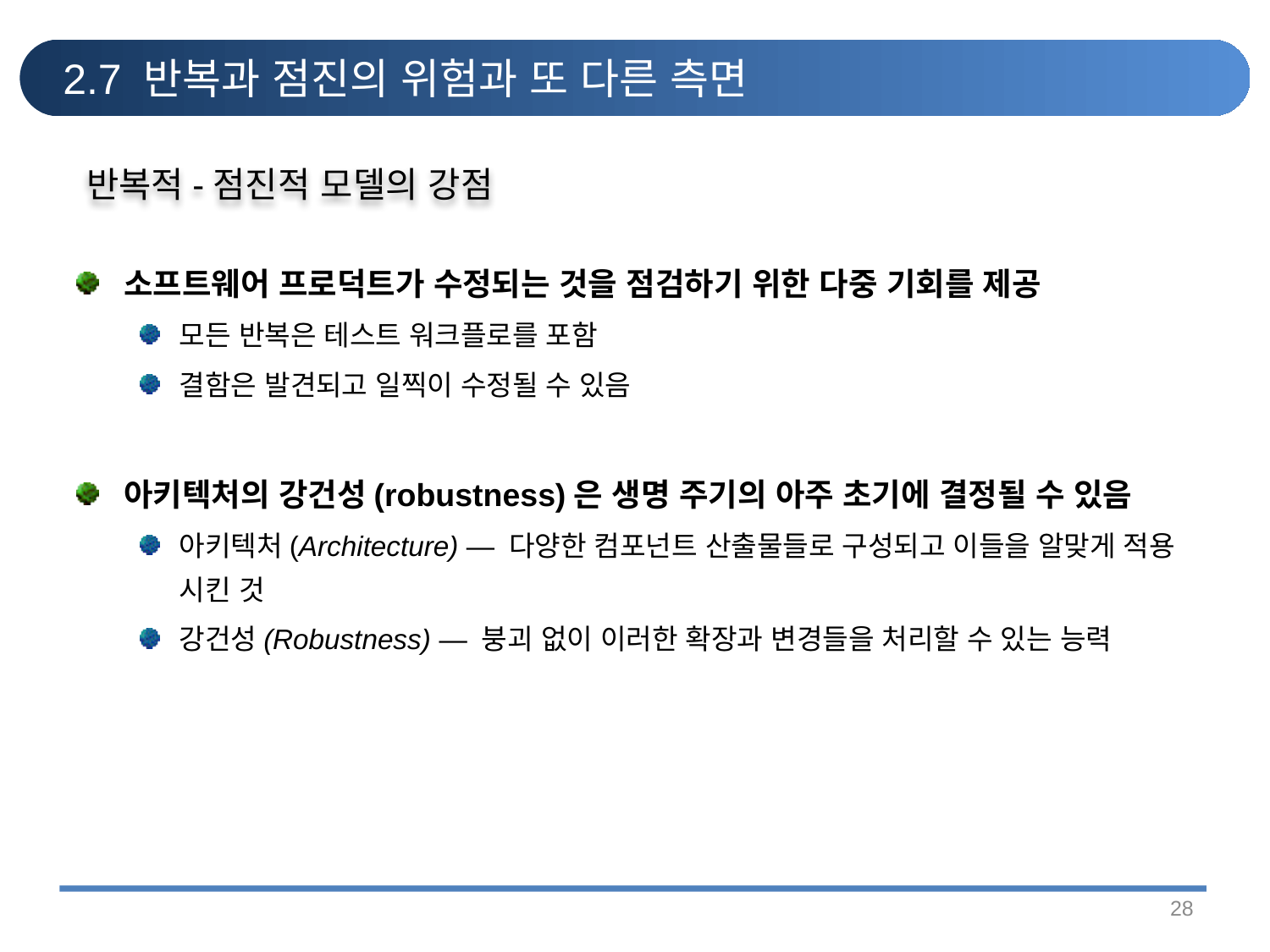

# 2.7 반복과 점진의 위험과 또 다른 측면
반복적-점진적 모델의 강점
소프트웨어 프로덕트가 수정되는 것을 점검하기 위한 다중 기회를 제공
모든 반복은 테스트 워크플로를 포함
결함은 발견되고 일찍이 수정될 수 있음

아키텍처의 강건성(robustness)은 생명 주기의 아주 초기에 결정될 수 있음
아키텍처(Architecture) — 다양한 컴포넌트 산출물들로 구성되고 이들을 알맞게 적용 시킨 것
강건성(Robustness) — 붕괴 없이 이러한 확장과 변경들을 처리할 수 있는 능력
28